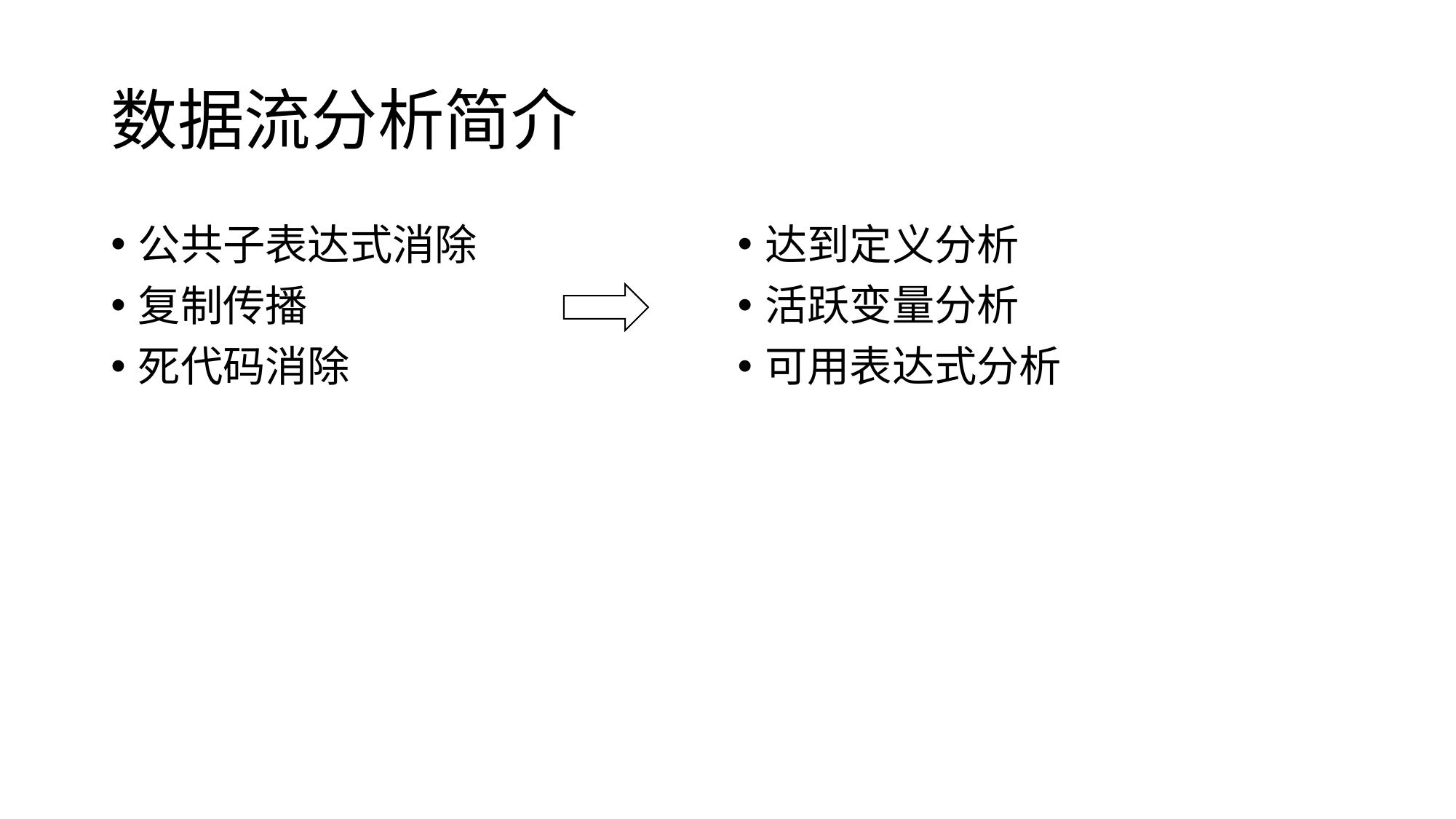

# 数据流分析简介
公共子表达式消除
复制传播
死代码消除
达到定义分析
活跃变量分析
可用表达式分析